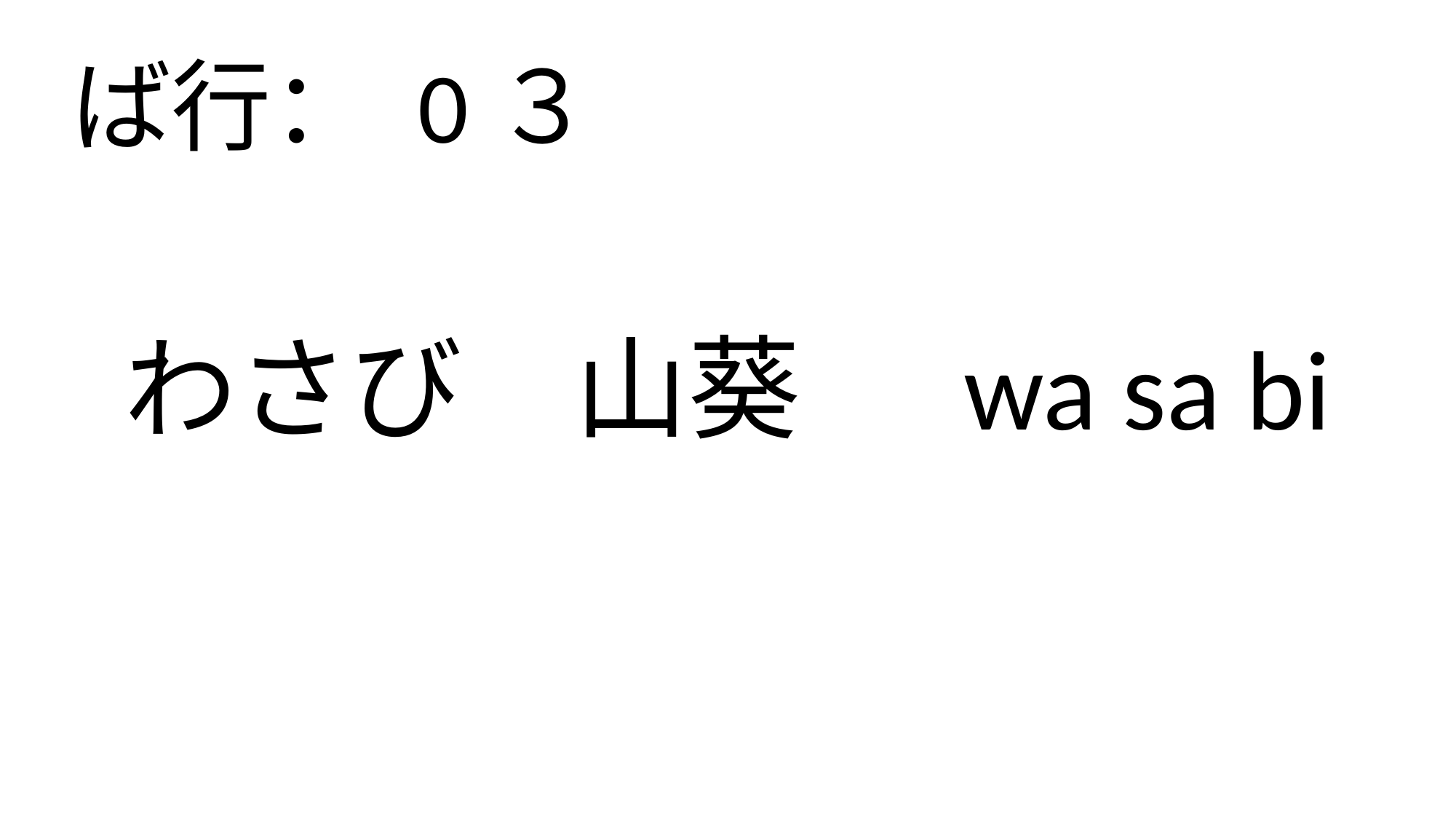

ば行： 0３
# わさび　山葵 　wa sa bi